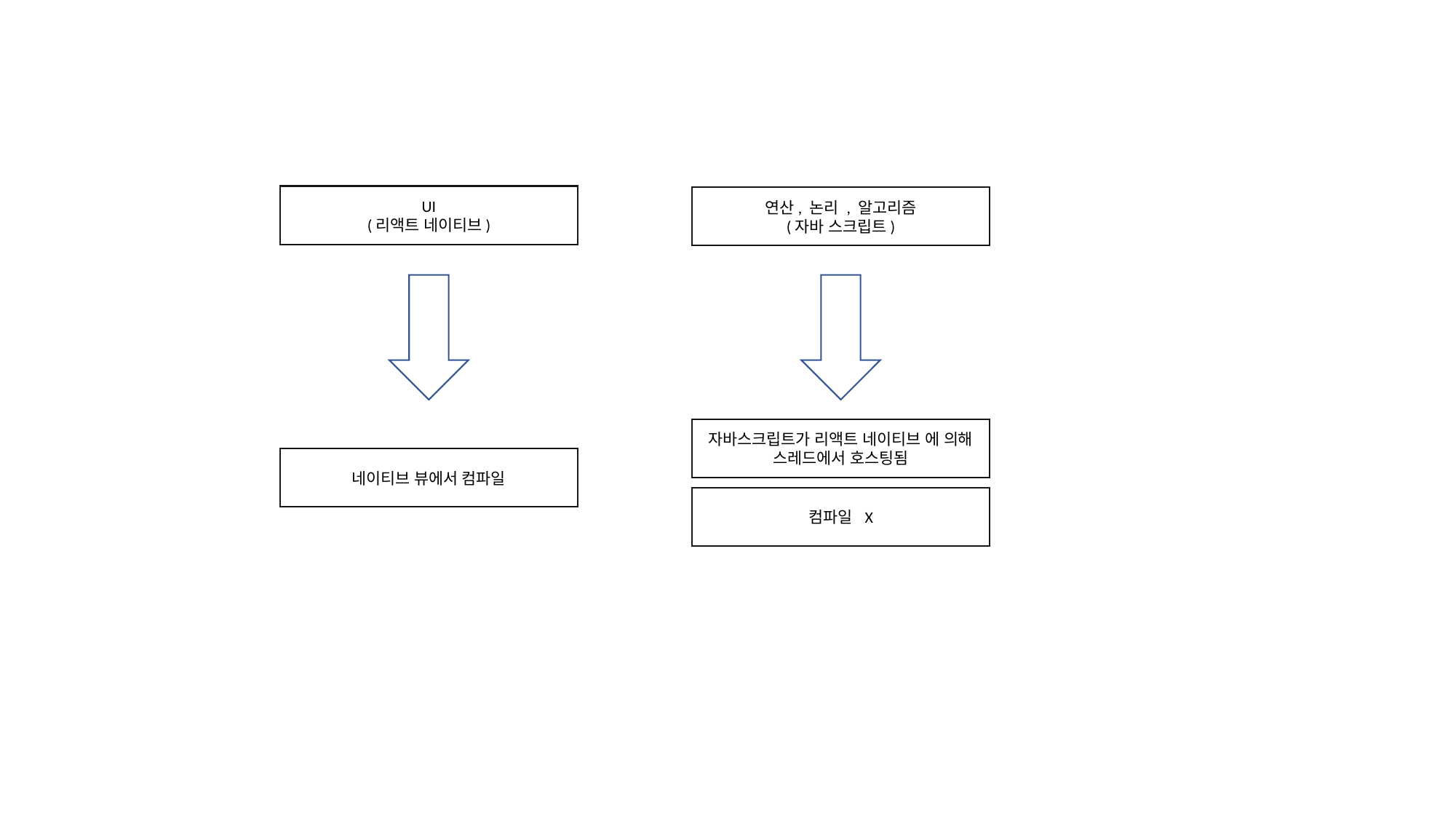

UI
(리액트 네이티브)
연산, 논리 , 알고리즘
(자바 스크립트)

자바스크립트가 리액트 네이티브 에 의해 스레드에서 호스팅됨
네이티브 뷰에서 컴파일
컴파일  X